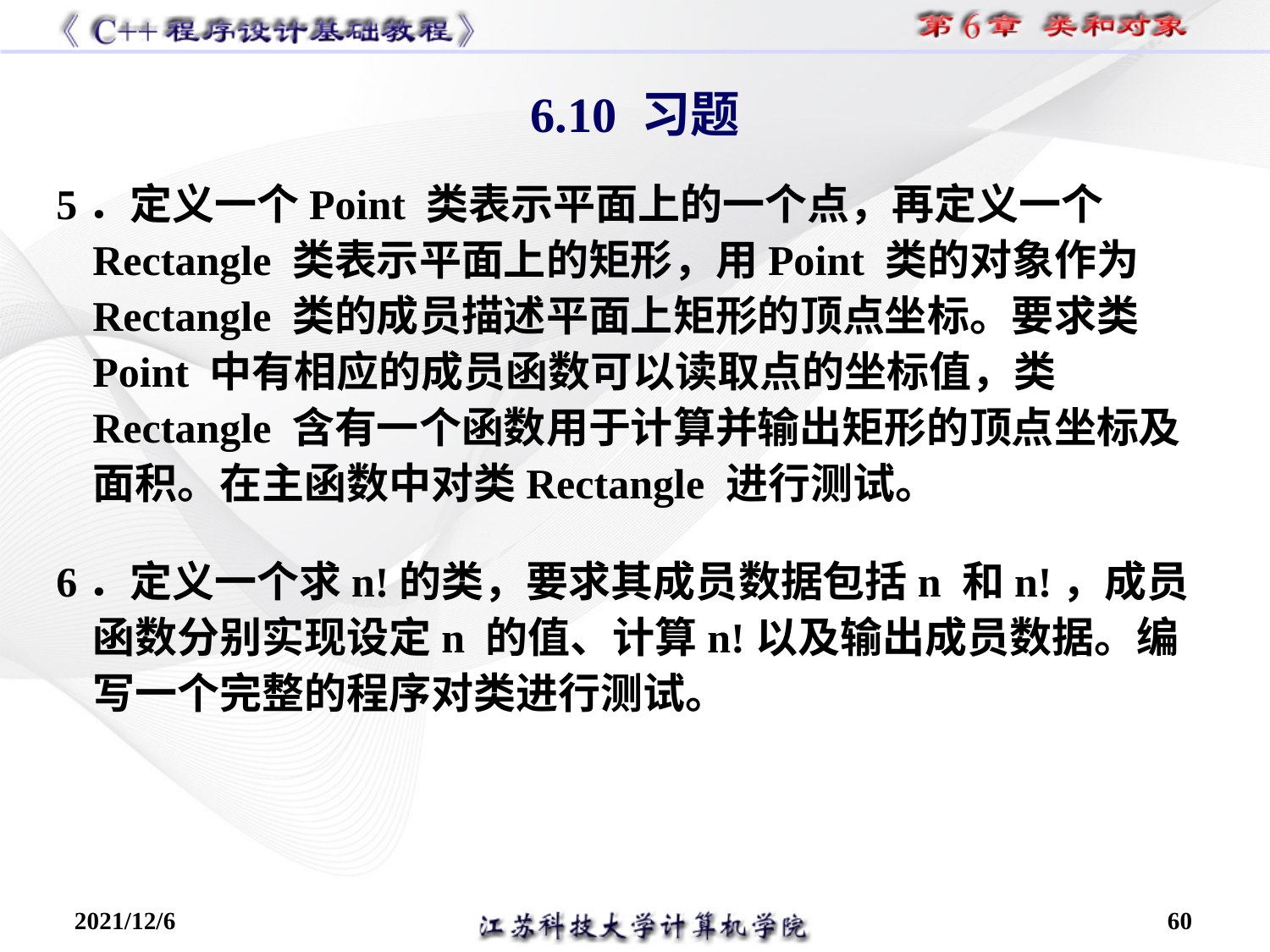

6.10 习题
5．定义一个Point 类表示平面上的一个点，再定义一个Rectangle 类表示平面上的矩形，用Point 类的对象作为Rectangle 类的成员描述平面上矩形的顶点坐标。要求类Point 中有相应的成员函数可以读取点的坐标值，类Rectangle 含有一个函数用于计算并输出矩形的顶点坐标及面积。在主函数中对类Rectangle 进行测试。
6．定义一个求n!的类，要求其成员数据包括n 和n!，成员函数分别实现设定n 的值、计算n!以及输出成员数据。编写一个完整的程序对类进行测试。